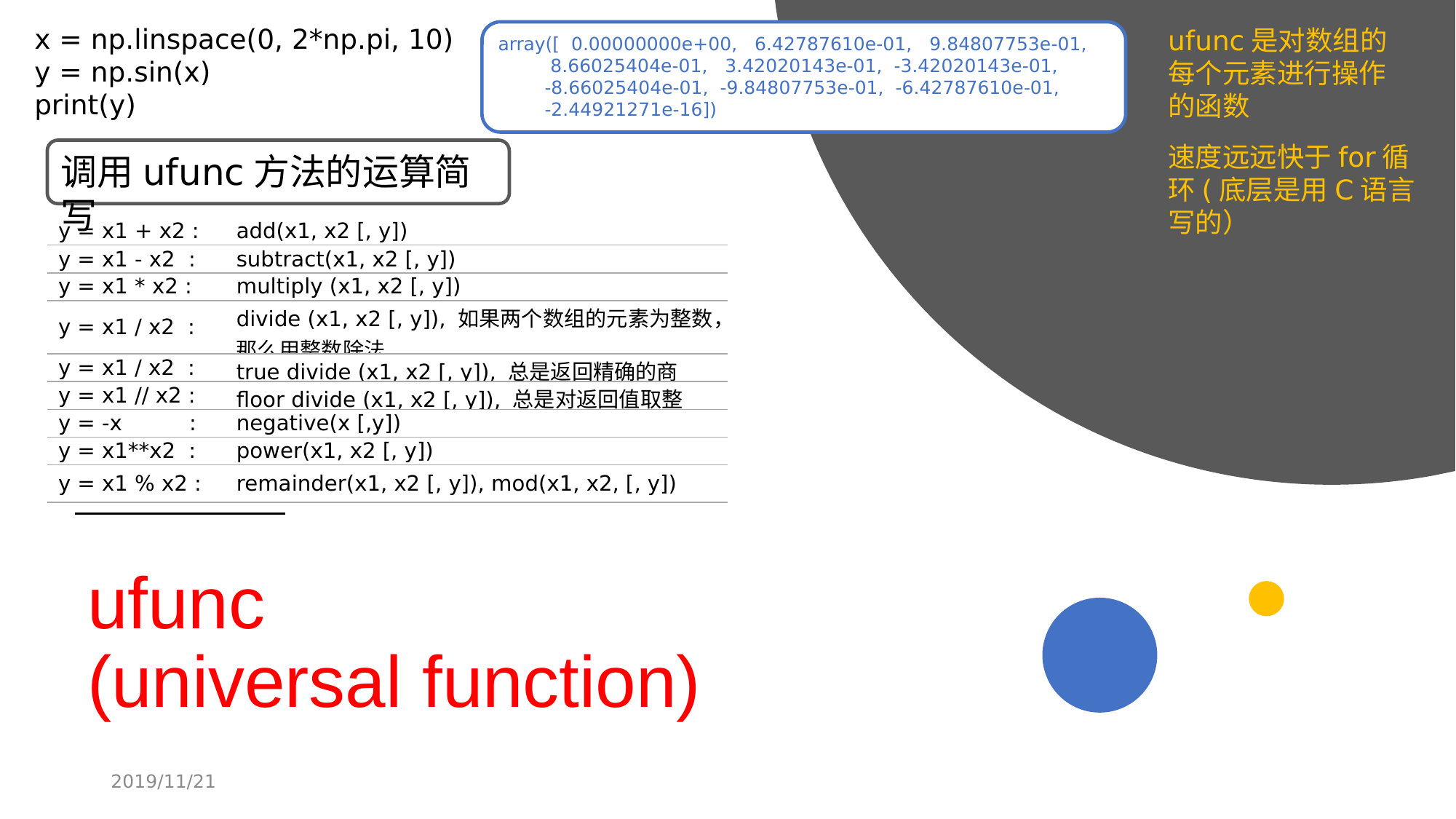

x = np.linspace(0, 2*np.pi, 10)
y = np.sin(x)
print(y)
ufunc是对数组的每个元素进行操作的函数
array([  0.00000000e+00,   6.42787610e-01,   9.84807753e-01,
         8.66025404e-01,   3.42020143e-01,  -3.42020143e-01,
        -8.66025404e-01,  -9.84807753e-01,  -6.42787610e-01,
        -2.44921271e-16])
速度远远快于for循环(底层是用C语言写的）
调用ufunc方法的运算简写
| y = x1 + x2 : | add(x1, x2 [, y]) |
| --- | --- |
| y = x1 - x2 : | subtract(x1, x2 [, y]) |
| y = x1 \* x2 : | multiply (x1, x2 [, y]) |
| y = x1 / x2 : | divide (x1, x2 [, y]), 如果两个数组的元素为整数，那么用整数除法 |
| y = x1 / x2 : | true divide (x1, x2 [, y]), 总是返回精确的商 |
| y = x1 // x2 : | floor divide (x1, x2 [, y]), 总是对返回值取整 |
| y = -x : | negative(x [,y]) |
| y = x1\*\*x2 : | power(x1, x2 [, y]) |
| y = x1 % x2 : | remainder(x1, x2 [, y]), mod(x1, x2, [, y]) |
# ufunc (universal function)

2019/11/21
高级算法语言和程序设计
17